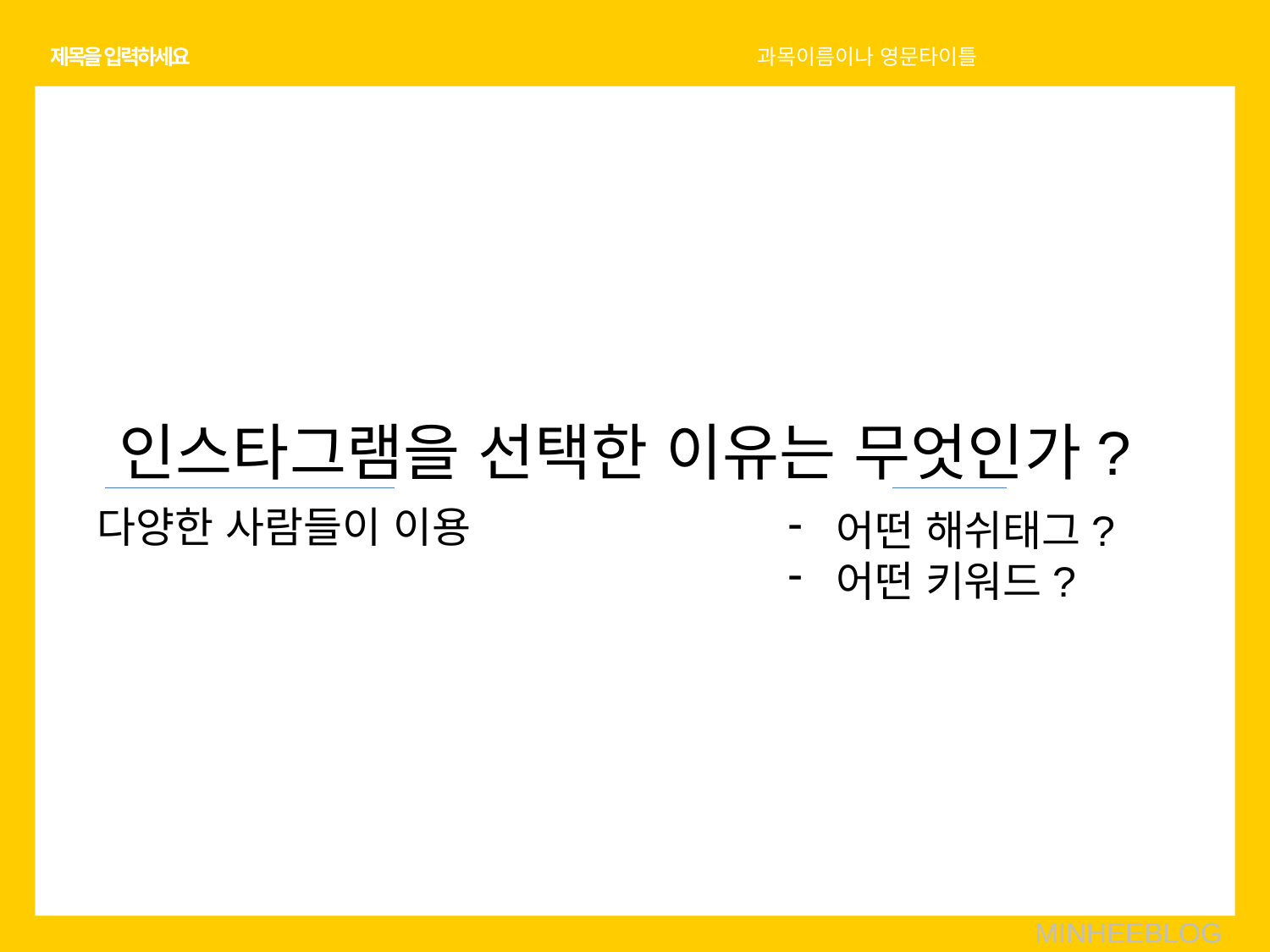

제목을 입력하세요
과목이름이나 영문타이틀

인스타그램을 선택한 이유는 무엇인가?
다양한 사람들이 이용
어떤 해쉬태그?
어떤 키워드?
MINHEEBLOG